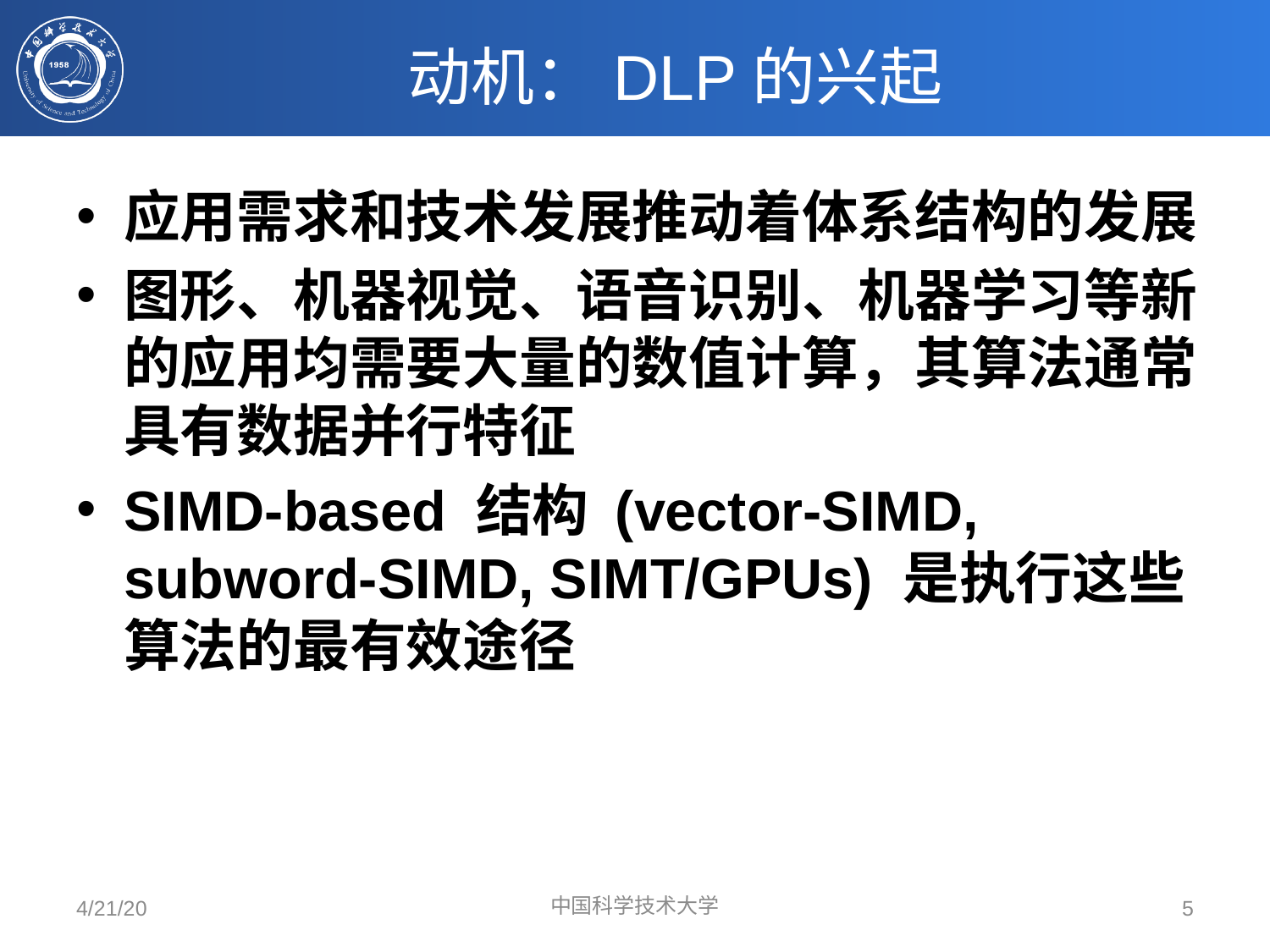

# 动机：DLP的兴起
应用需求和技术发展推动着体系结构的发展
图形、机器视觉、语音识别、机器学习等新的应用均需要大量的数值计算，其算法通常具有数据并行特征
SIMD-based 结构 (vector-SIMD, subword-SIMD, SIMT/GPUs) 是执行这些算法的最有效途径

4/21/20
中国科学技术大学
5